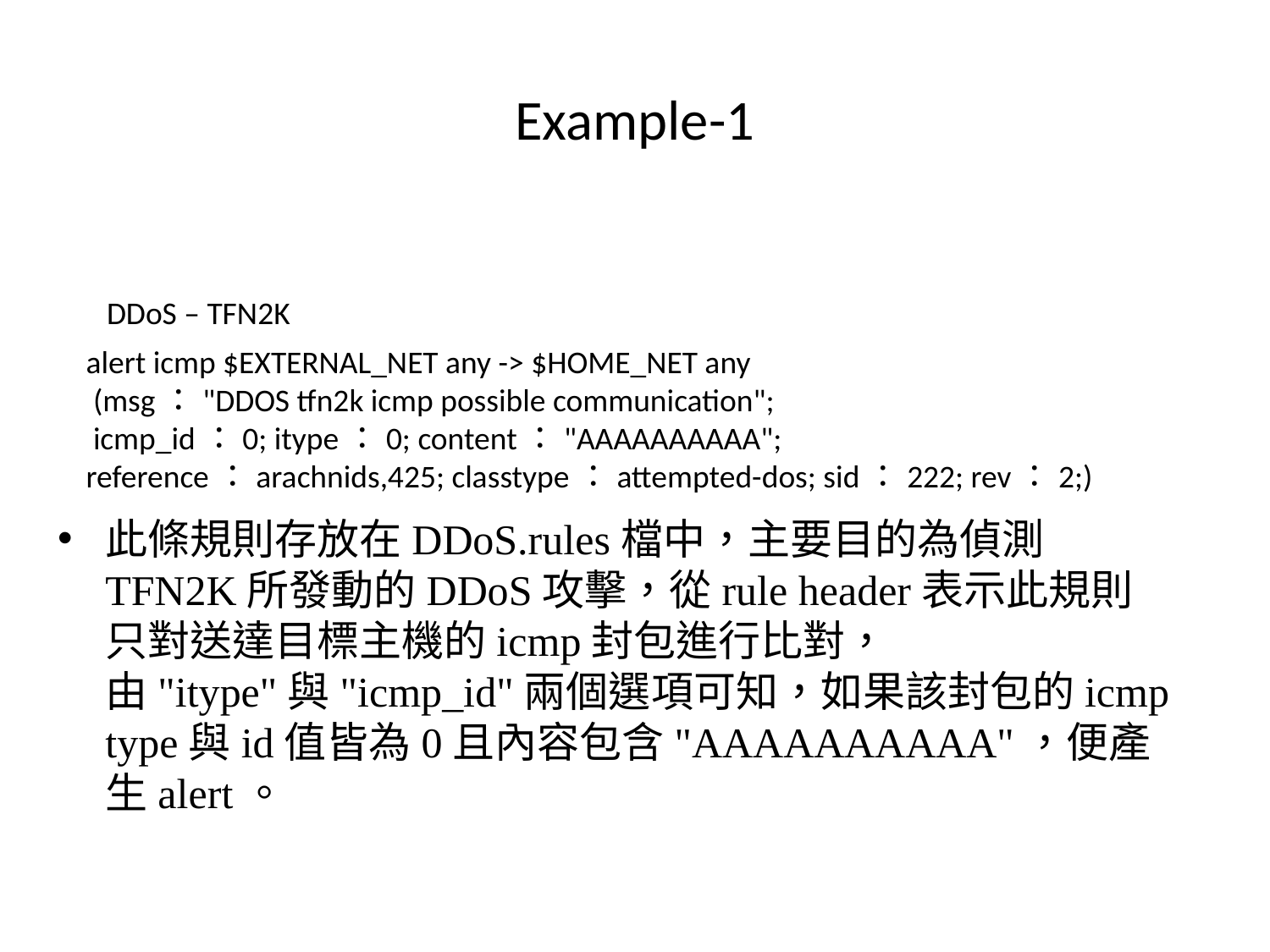

# Example-1
DDoS – TFN2K
alert icmp $EXTERNAL_NET any -> $HOME_NET any
 (msg："DDOS tfn2k icmp possible communication";
 icmp_id：0; itype：0; content："AAAAAAAAAA";
reference：arachnids,425; classtype：attempted-dos; sid：222; rev：2;)
此條規則存放在DDoS.rules檔中，主要目的為偵測TFN2K所發動的DDoS攻擊，從rule header表示此規則只對送達目標主機的icmp封包進行比對，由"itype"與"icmp_id"兩個選項可知，如果該封包的icmp type與id值皆為0且內容包含"AAAAAAAAAA"，便產生alert。